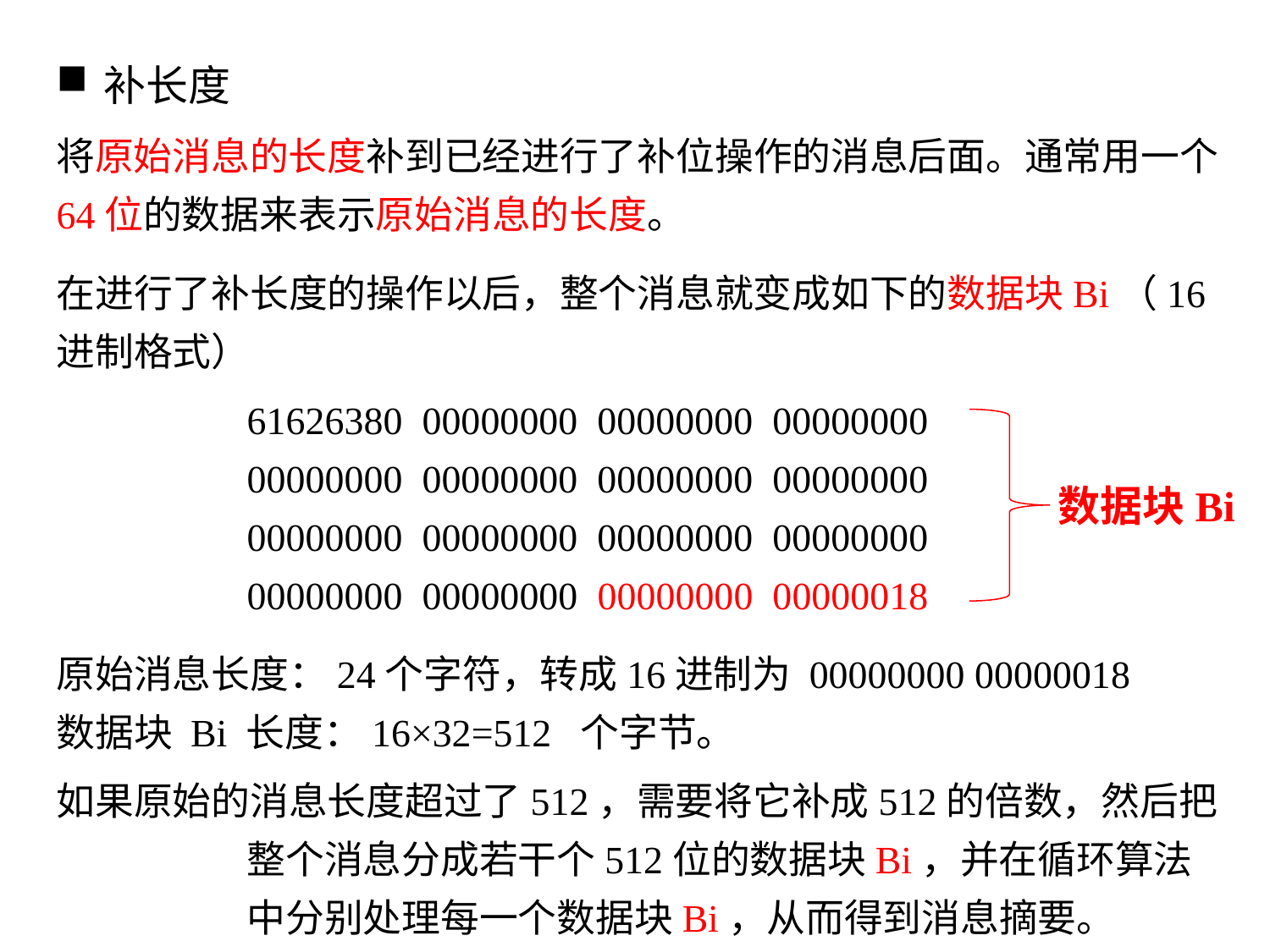

补长度
将原始消息的长度补到已经进行了补位操作的消息后面。通常用一个64位的数据来表示原始消息的长度。
在进行了补长度的操作以后，整个消息就变成如下的数据块Bi（16进制格式）
61626380  00000000  00000000  00000000
00000000  00000000  00000000  00000000
00000000  00000000  00000000  00000000
00000000  00000000  00000000  00000018
原始消息长度：24个字符，转成16进制为 00000000 00000018
数据块 Bi 长度：16×32=512  个字节。
如果原始的消息长度超过了512，需要将它补成512的倍数，然后把整个消息分成若干个512位的数据块Bi，并在循环算法中分别处理每一个数据块Bi，从而得到消息摘要。

数据块Bi